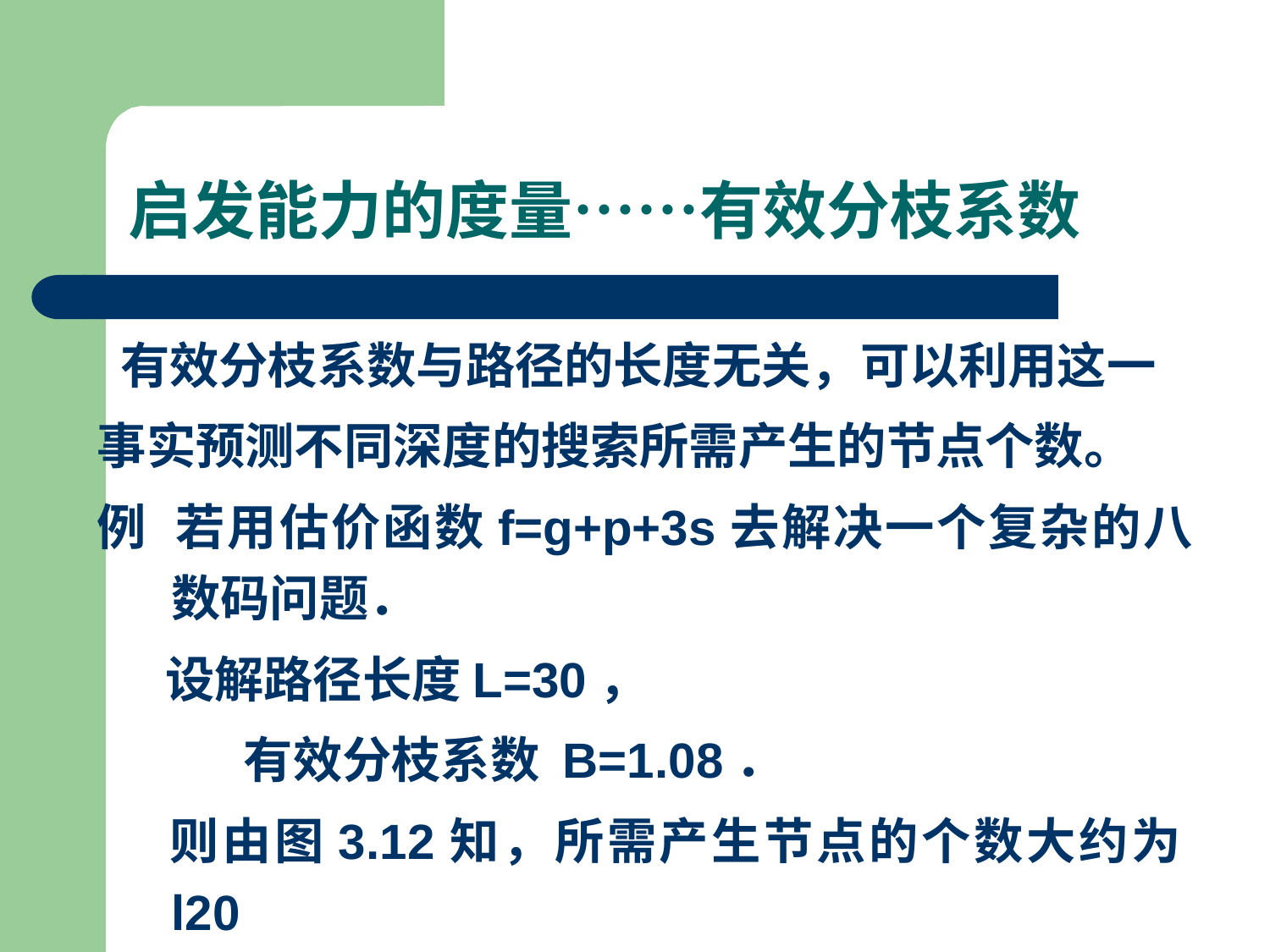

启发能力的度量……有效分枝系数
 有效分枝系数与路径的长度无关，可以利用这一
事实预测不同深度的搜索所需产生的节点个数。
例  若用估价函数f=g+p+3s去解决一个复杂的八数码问题．
     设解路径长度L=30，
            有效分枝系数 B=1.08．
    则由图3.12知，所需产生节点的个数大约为l20
91